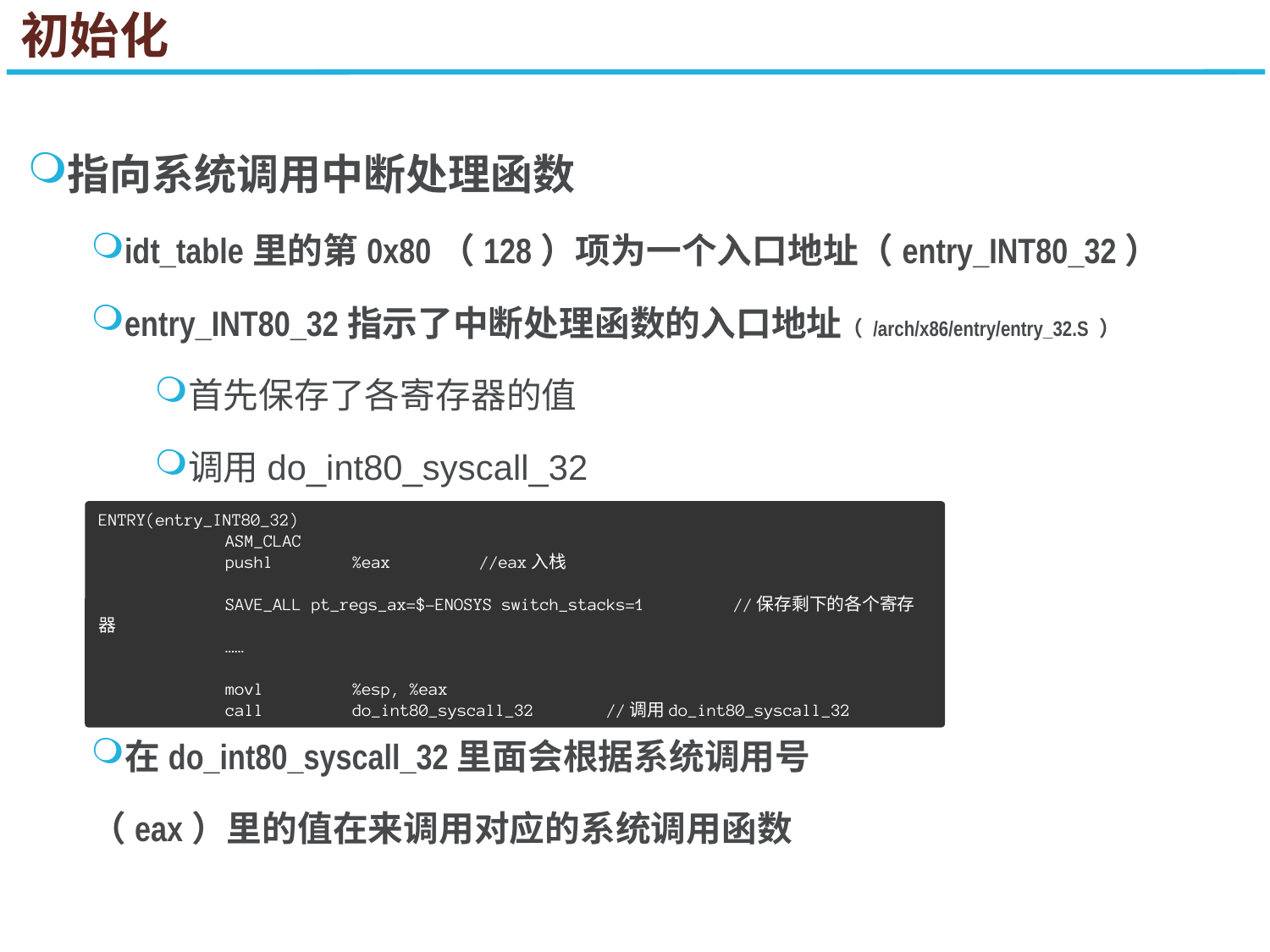

初始化
指向系统调用中断处理函数
idt_table里的第0x80（128）项为一个入口地址（entry_INT80_32）
entry_INT80_32指示了中断处理函数的入口地址（ /arch/x86/entry/entry_32.S ）
首先保存了各寄存器的值
调用do_int80_syscall_32

在do_int80_syscall_32里面会根据系统调用号
（eax）里的值在来调用对应的系统调用函数

ENTRY(entry_INT80_32)
	ASM_CLAC
	pushl	%eax	//eax入栈

	SAVE_ALL pt_regs_ax=$-ENOSYS switch_stacks=1	//保存剩下的各个寄存器
	……

	movl	%esp, %eax
	call	do_int80_syscall_32	//调用do_int80_syscall_32